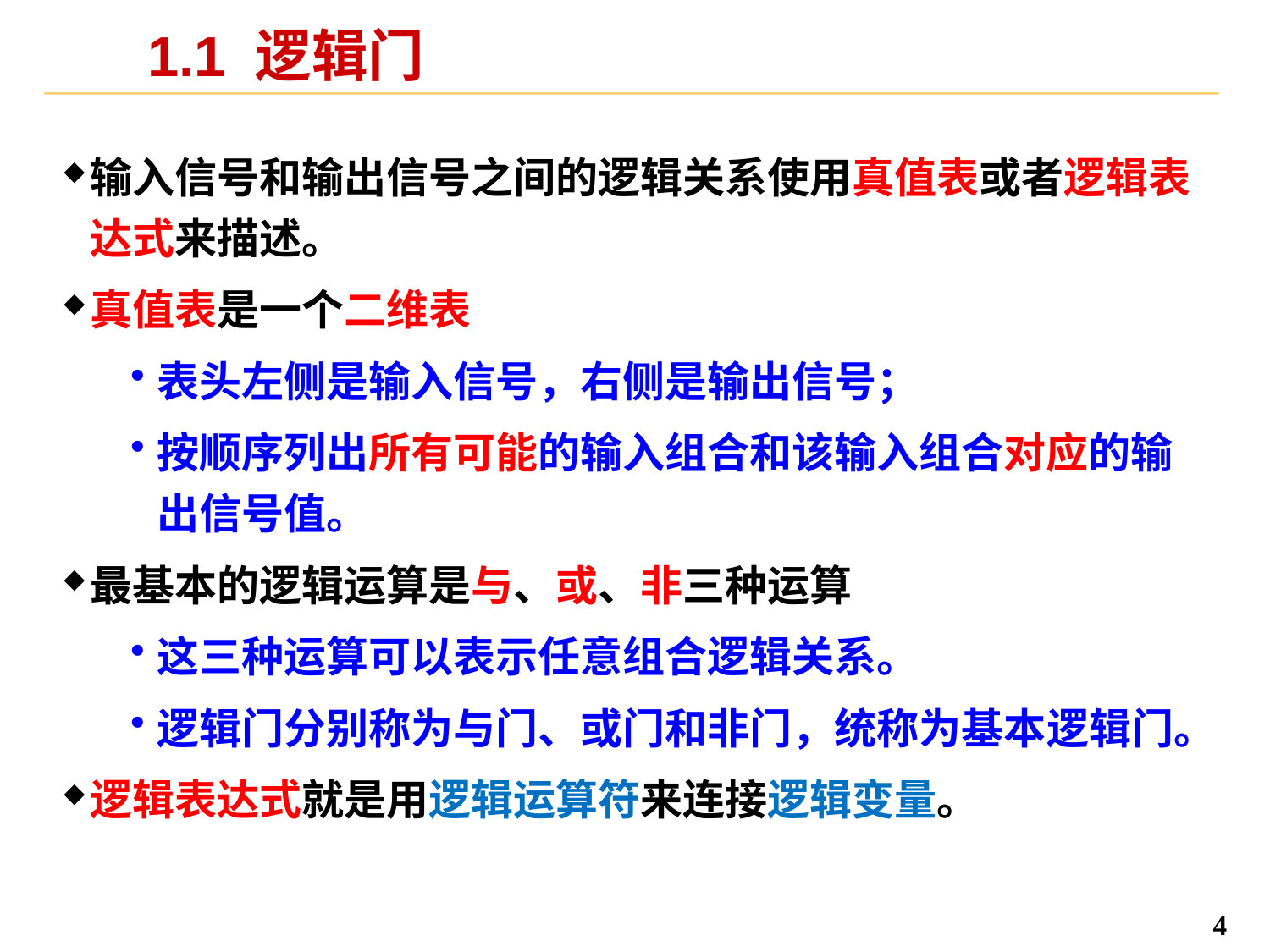

# 1.1 逻辑门
输入信号和输出信号之间的逻辑关系使用真值表或者逻辑表达式来描述。
真值表是一个二维表
表头左侧是输入信号，右侧是输出信号；
按顺序列出所有可能的输入组合和该输入组合对应的输出信号值。
最基本的逻辑运算是与、或、非三种运算
这三种运算可以表示任意组合逻辑关系。
逻辑门分别称为与门、或门和非门，统称为基本逻辑门。
逻辑表达式就是用逻辑运算符来连接逻辑变量。

4